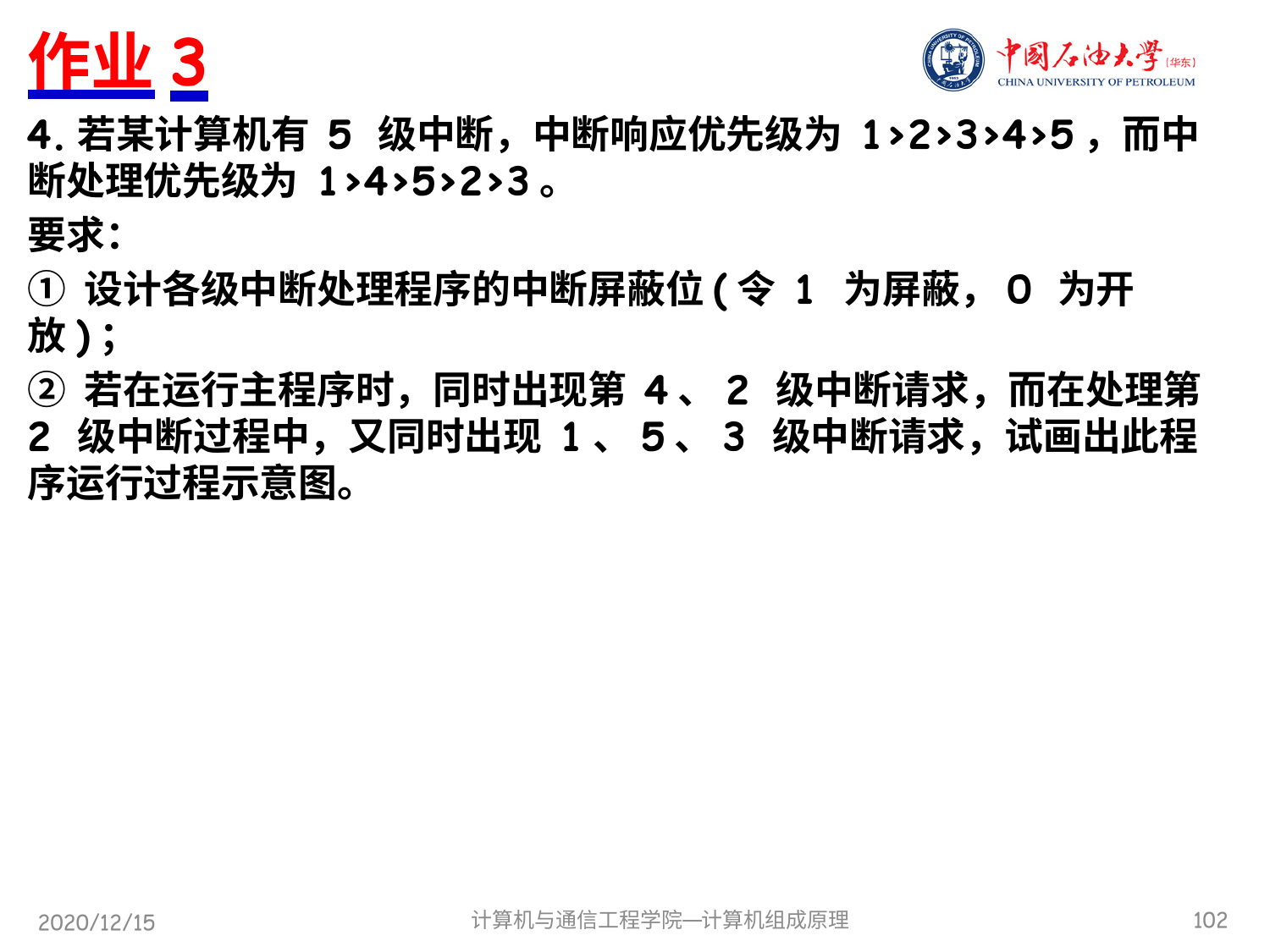

# 作业3
4.若某计算机有 5 级中断，中断响应优先级为 1>2>3>4>5，而中断处理优先级为 1>4>5>2>3。
要求：
① 设计各级中断处理程序的中断屏蔽位(令 1 为屏蔽，0 为开放)；
② 若在运行主程序时，同时出现第 4、2 级中断请求，而在处理第 2 级中断过程中，又同时出现 1、5、3 级中断请求，试画出此程序运行过程示意图。
计算机与通信工程学院—计算机组成原理
102
2020/12/15